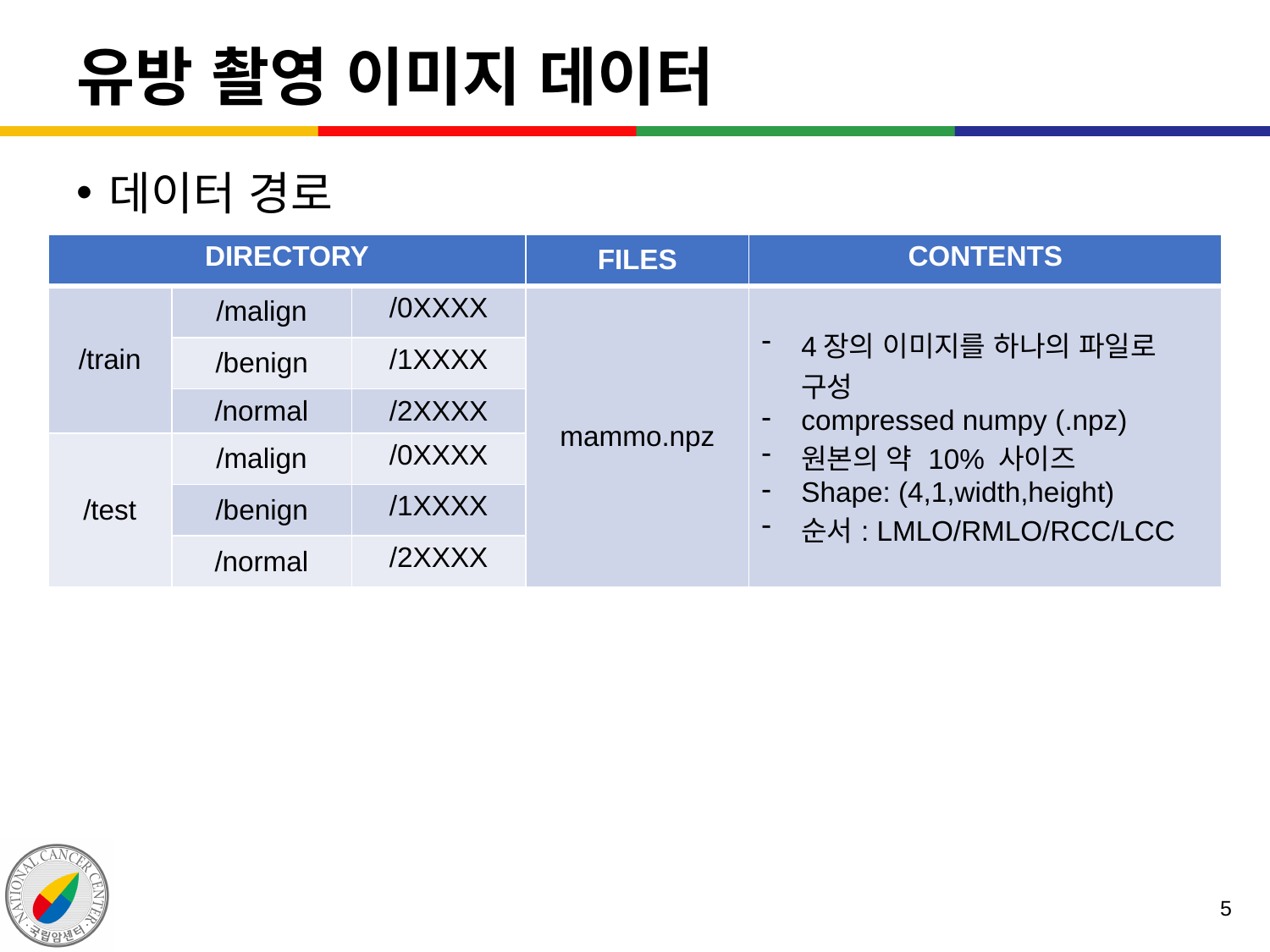

# 유방 촬영 이미지 데이터
데이터 경로

| DIRECTORY |  |  | FILES | CONTENTS |
| --- | --- | --- | --- | --- |
| /train | /malign | /0XXXX | mammo.npz | 4장의 이미지를 하나의 파일로 구성 compressed numpy (.npz) 원본의 약 10% 사이즈 Shape: (4,1,width,height) 순서: LMLO/RMLO/RCC/LCC |
|  | /benign | /1XXXX |  |  |
|  | /normal | /2XXXX |  |  |
| /test | /malign | /0XXXX |  |  |
|  | /benign | /1XXXX |  |  |
|  | /normal | /2XXXX |  |  |
5